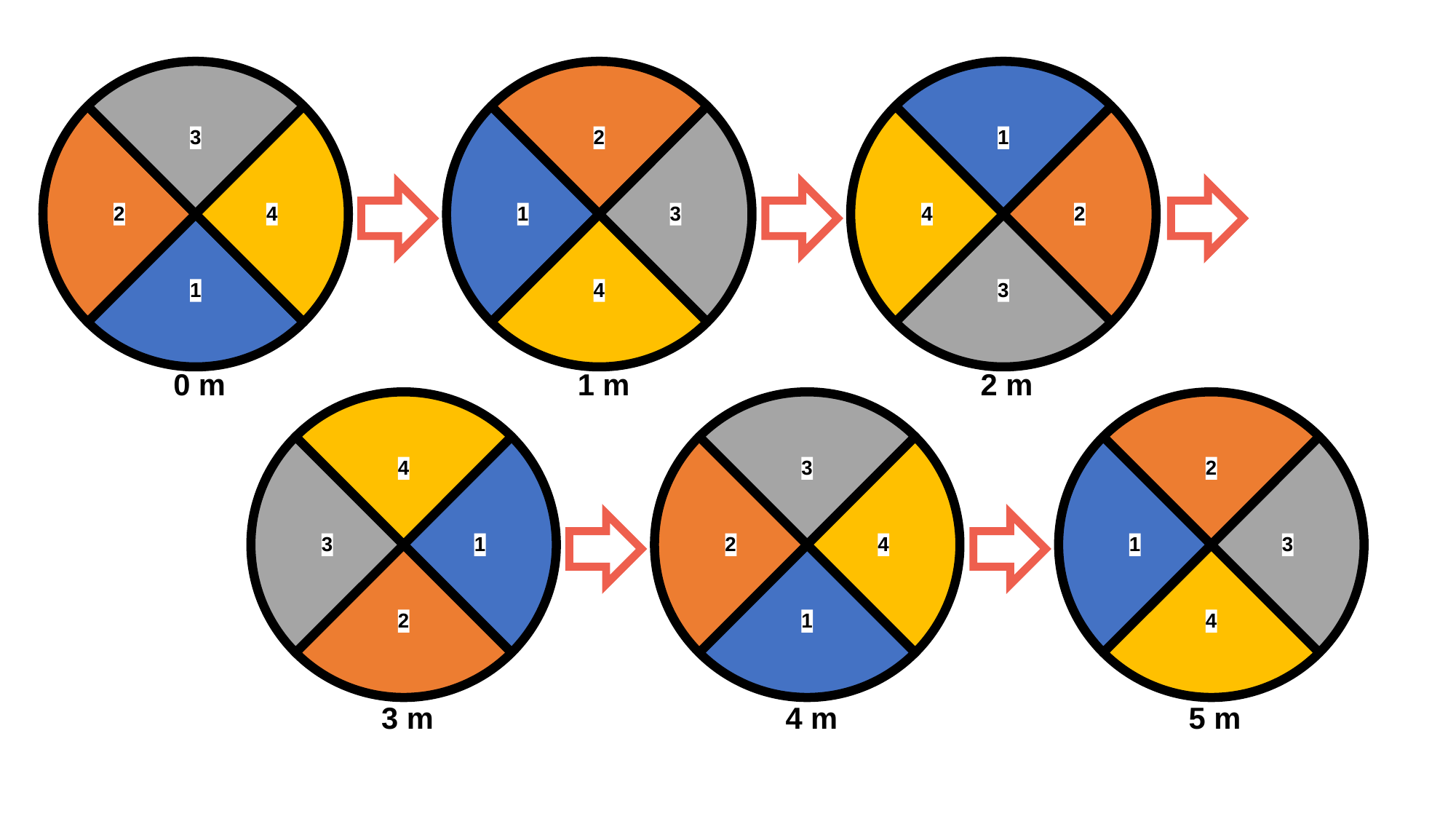

### Chart

| Category | 판매 |
|---|---|
| 1 | 1.0 |
| 2 | 1.0 |
| 3 | 1.0 |
| 4 | 1.0 |

### Chart

| Category | 판매 |
|---|---|
| 1 | 1.0 |
| 2 | 1.0 |
| 3 | 1.0 |
| 4 | 1.0 |

### Chart

| Category | 판매 |
|---|---|
| 1 | 1.0 |
| 2 | 1.0 |
| 3 | 1.0 |
| 4 | 1.0 |

 0 m
 1 m
 2 m

### Chart

| Category | 판매 |
|---|---|
| 1 | 1.0 |
| 2 | 1.0 |
| 3 | 1.0 |
| 4 | 1.0 |

### Chart

| Category | 판매 |
|---|---|
| 1 | 1.0 |
| 2 | 1.0 |
| 3 | 1.0 |
| 4 | 1.0 |

### Chart

| Category | 판매 |
|---|---|
| 1 | 1.0 |
| 2 | 1.0 |
| 3 | 1.0 |
| 4 | 1.0 |

 3 m
 4 m
 5 m